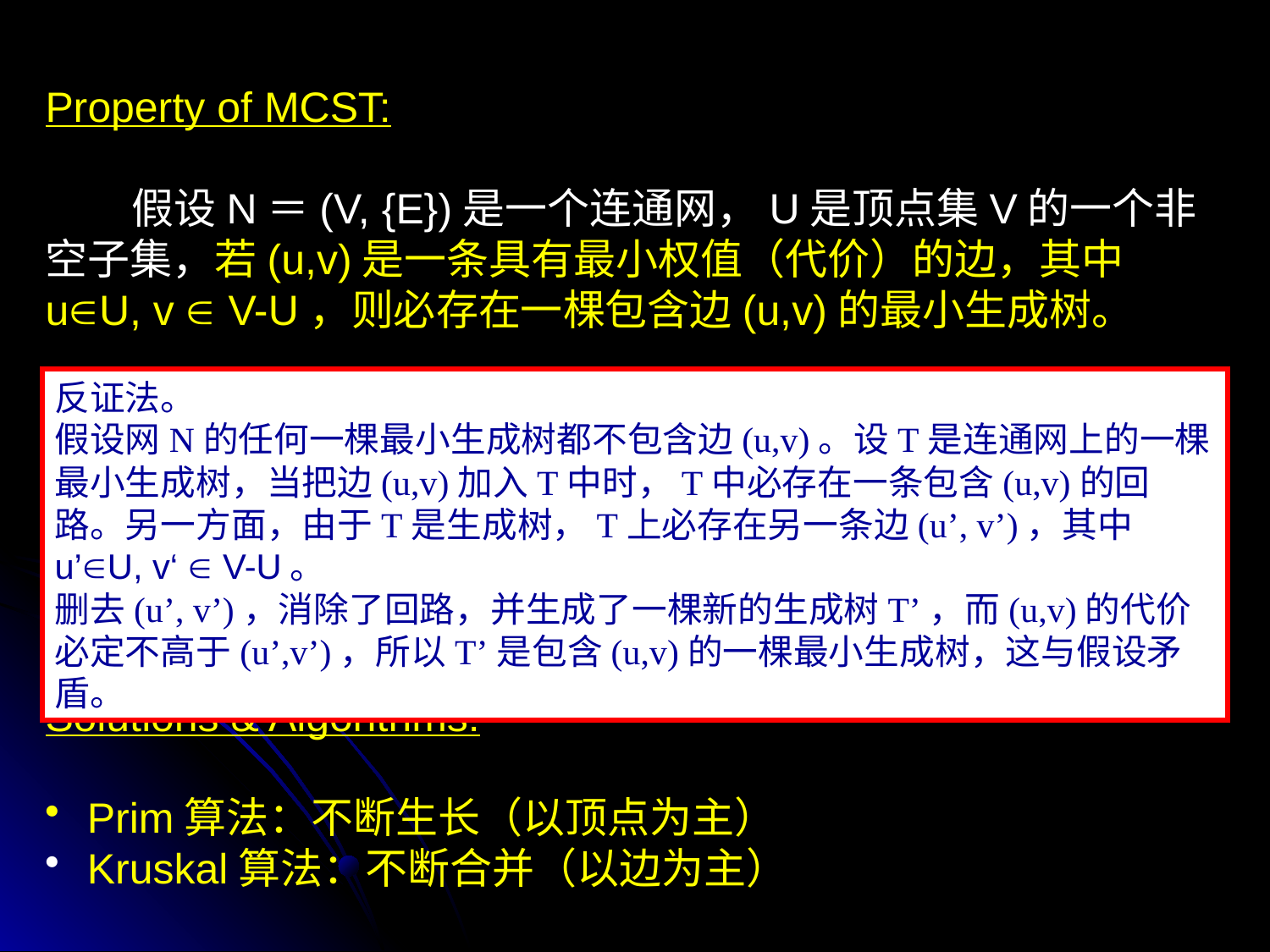

Property of MCST:

        假设N＝(V, {E})是一个连通网，U是顶点集V的一个非空子集，若(u,v)是一条具有最小权值（代价）的边，其中u∈U, v ∈ V-U，则必存在一棵包含边(u,v)的最小生成树。

Solutions & Algorithms:

 Prim算法：不断生长（以顶点为主）
 Kruskal算法：不断合并（以边为主）
反证法。
假设网N的任何一棵最小生成树都不包含边(u,v)。设T是连通网上的一棵最小生成树，当把边(u,v)加入T中时，T中必存在一条包含(u,v)的回路。另一方面，由于T是生成树，T上必存在另一条边(u’, v’)，其中u’∈U, v‘ ∈ V-U。
删去(u’, v’)，消除了回路，并生成了一棵新的生成树T’，而(u,v)的代价必定不高于(u’,v’)，所以T’是包含(u,v)的一棵最小生成树，这与假设矛盾。